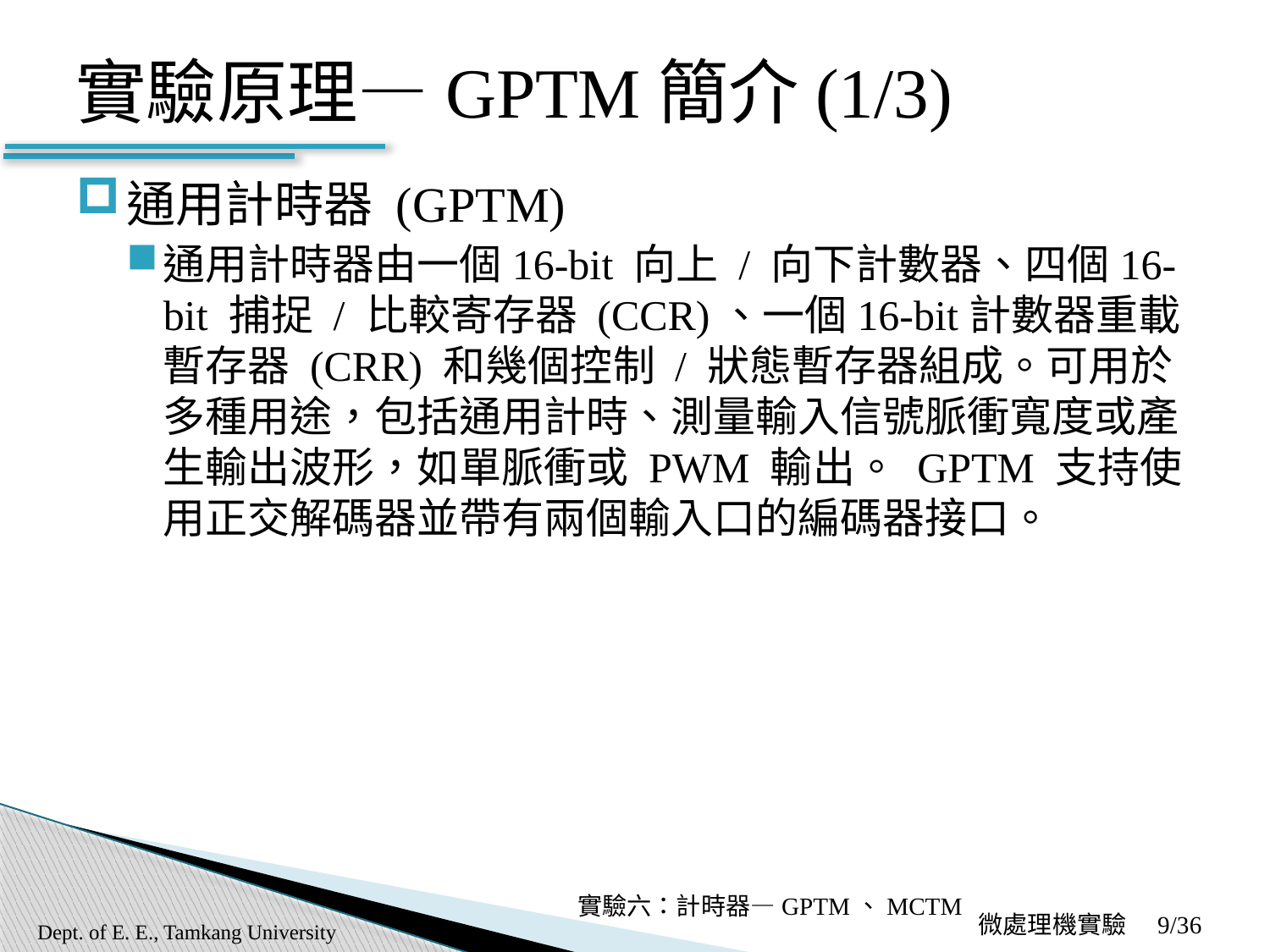

# 實驗原理—GPTM簡介(1/3)
通用計時器 (GPTM)
通用計時器由一個16-bit 向上 / 向下計數器、四個16-bit 捕捉 / 比較寄存器 (CCR)、一個16-bit計數器重載暫存器 (CRR) 和幾個控制 / 狀態暫存器組成。可用於多種用途，包括通用計時、測量輸入信號脈衝寬度或產生輸出波形，如單脈衝或 PWM 輸出。 GPTM 支持使用正交解碼器並帶有兩個輸入口的編碼器接口。